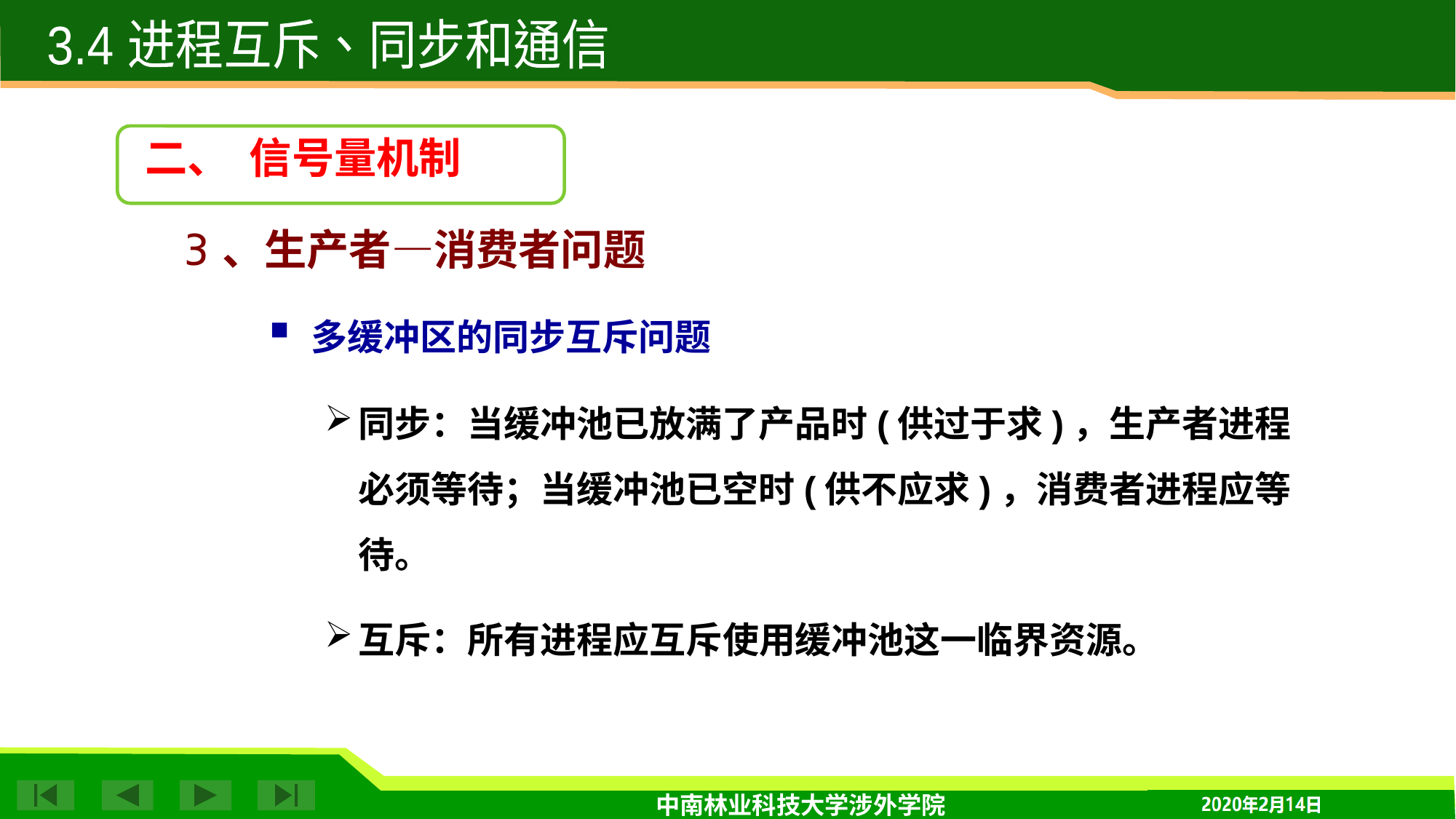

3.4 进程互斥、同步和通信
二、  信号量机制

3、生产者—消费者问题
多缓冲区的同步互斥问题
同步：当缓冲池已放满了产品时(供过于求)，生产者进程必须等待；当缓冲池已空时(供不应求)，消费者进程应等待。
互斥：所有进程应互斥使用缓冲池这一临界资源。